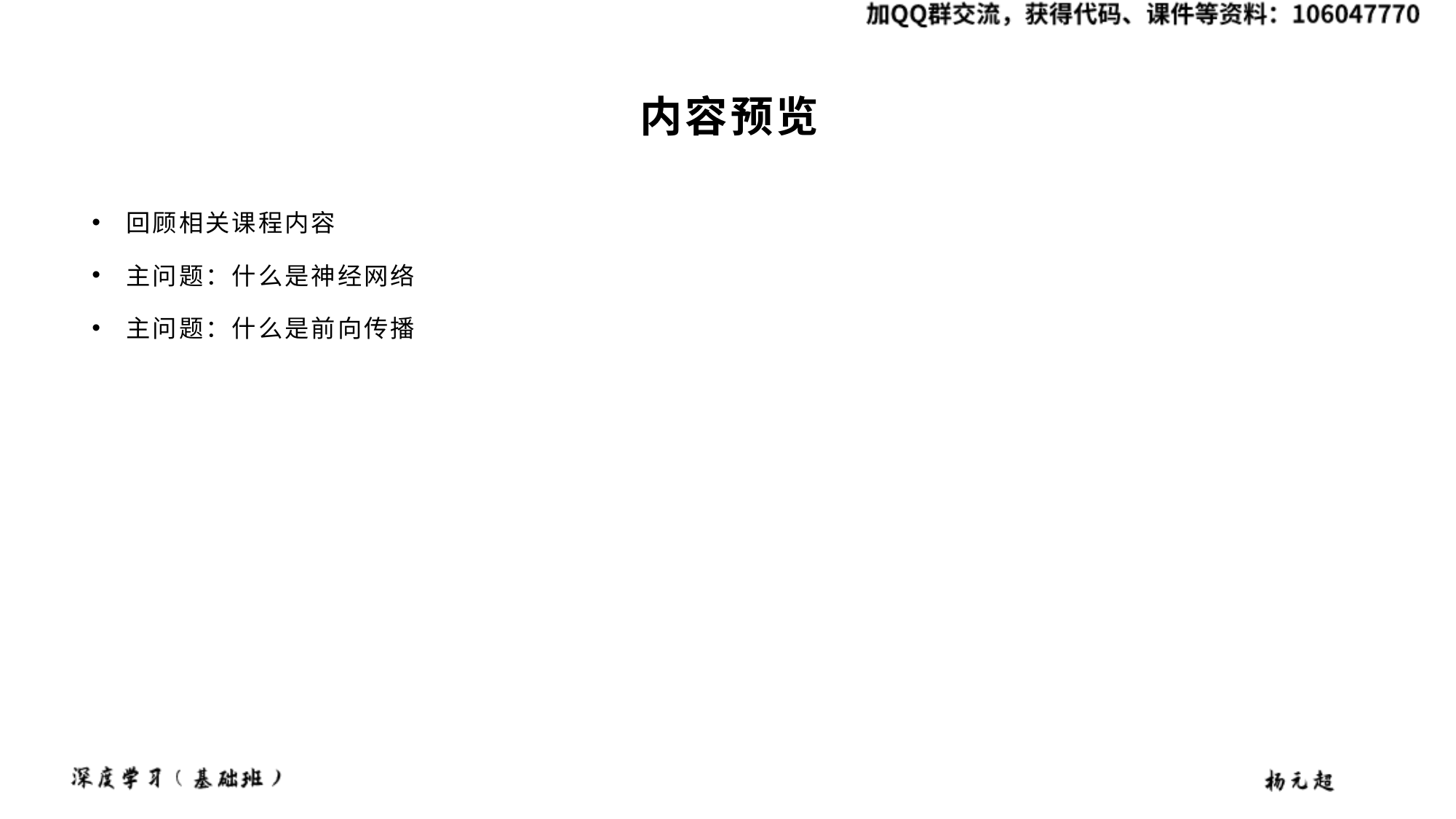

# 内容预览
回顾相关课程内容
主问题：什么是神经网络
主问题：什么是前向传播